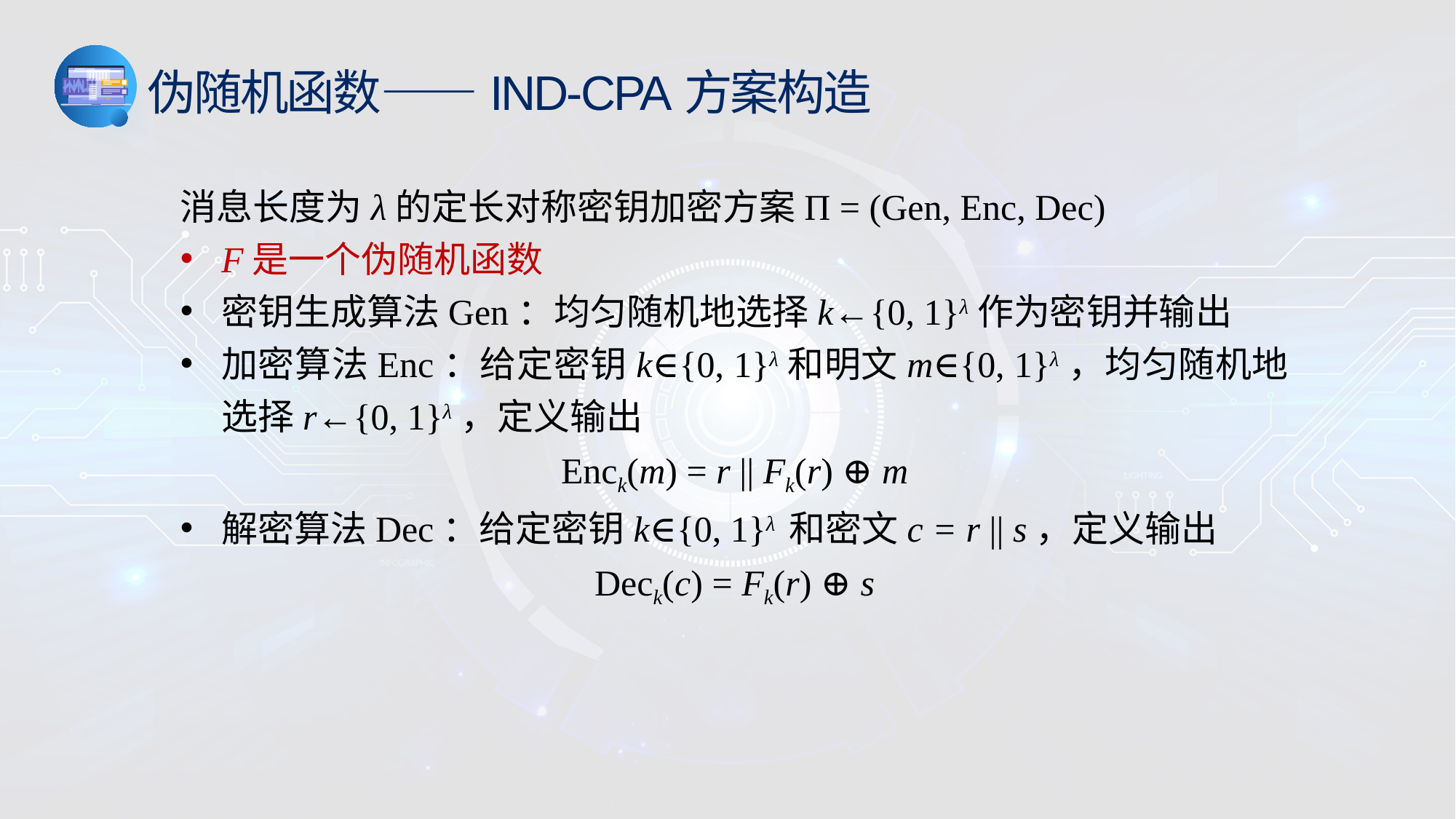

伪随机函数——IND-CPA方案构造

消息长度为λ的定长对称密钥加密方案Π = (Gen, Enc, Dec)
F是一个伪随机函数
密钥生成算法Gen：均匀随机地选择k←{0, 1}λ作为密钥并输出
加密算法Enc：给定密钥k∈{0, 1}λ和明文m∈{0, 1}λ，均匀随机地选择r←{0, 1}λ，定义输出
Enck(m) = r || Fk(r) ⊕ m
解密算法Dec：给定密钥k∈{0, 1}λ 和密文c = r || s，定义输出
Deck(c) = Fk(r) ⊕ s